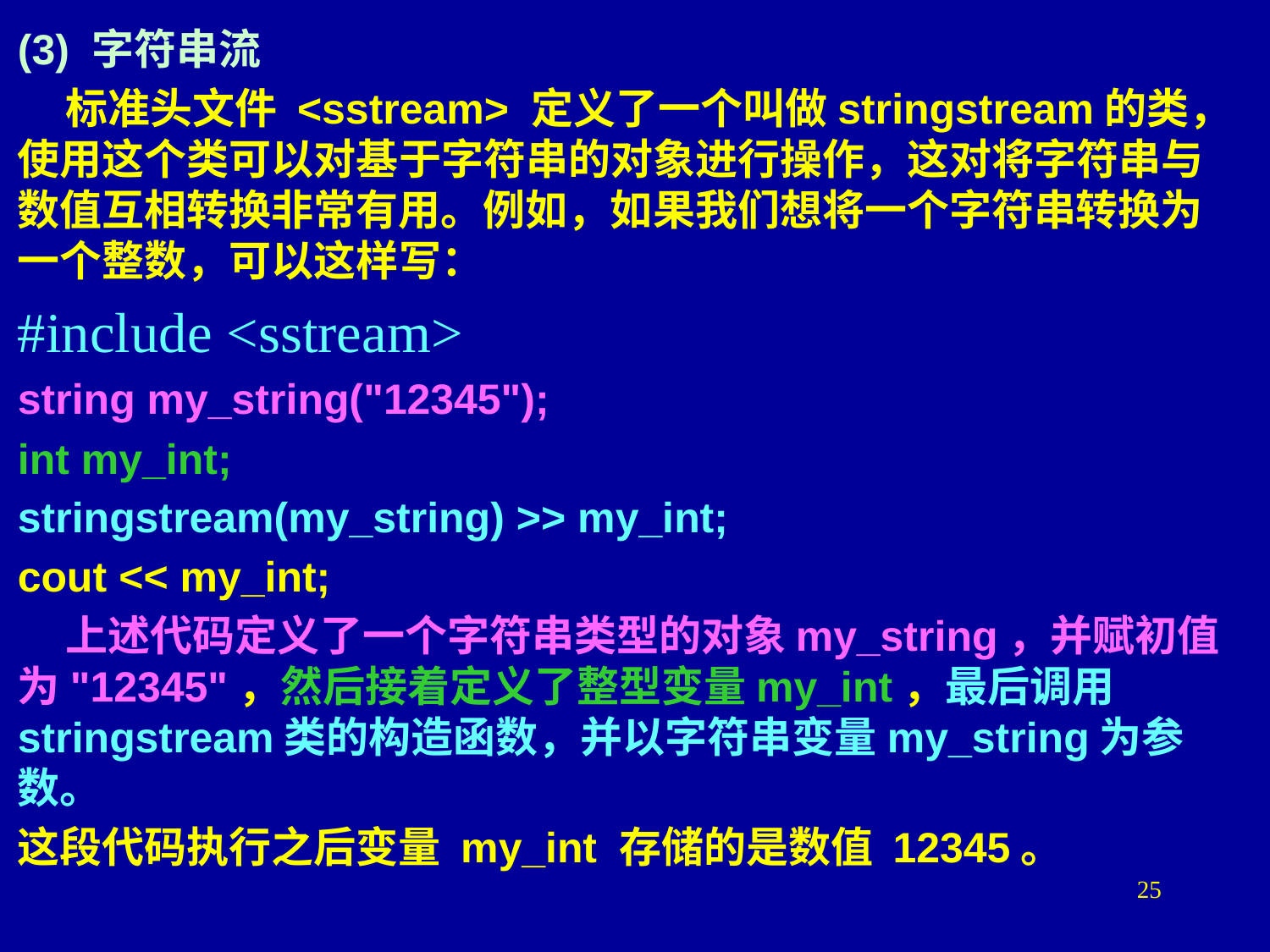

(3) 字符串流
    标准头文件 <sstream> 定义了一个叫做stringstream的类，使用这个类可以对基于字符串的对象进行操作，这对将字符串与数值互相转换非常有用。例如，如果我们想将一个字符串转换为一个整数，可以这样写：
#include <sstream>
string my_string("12345");
int my_int;
stringstream(my_string) >> my_int;
cout << my_int;
    上述代码定义了一个字符串类型的对象my_string，并赋初值为"12345"，然后接着定义了整型变量my_int，最后调用stringstream类的构造函数，并以字符串变量my_string为参数。
这段代码执行之后变量 my_int 存储的是数值 12345。
25